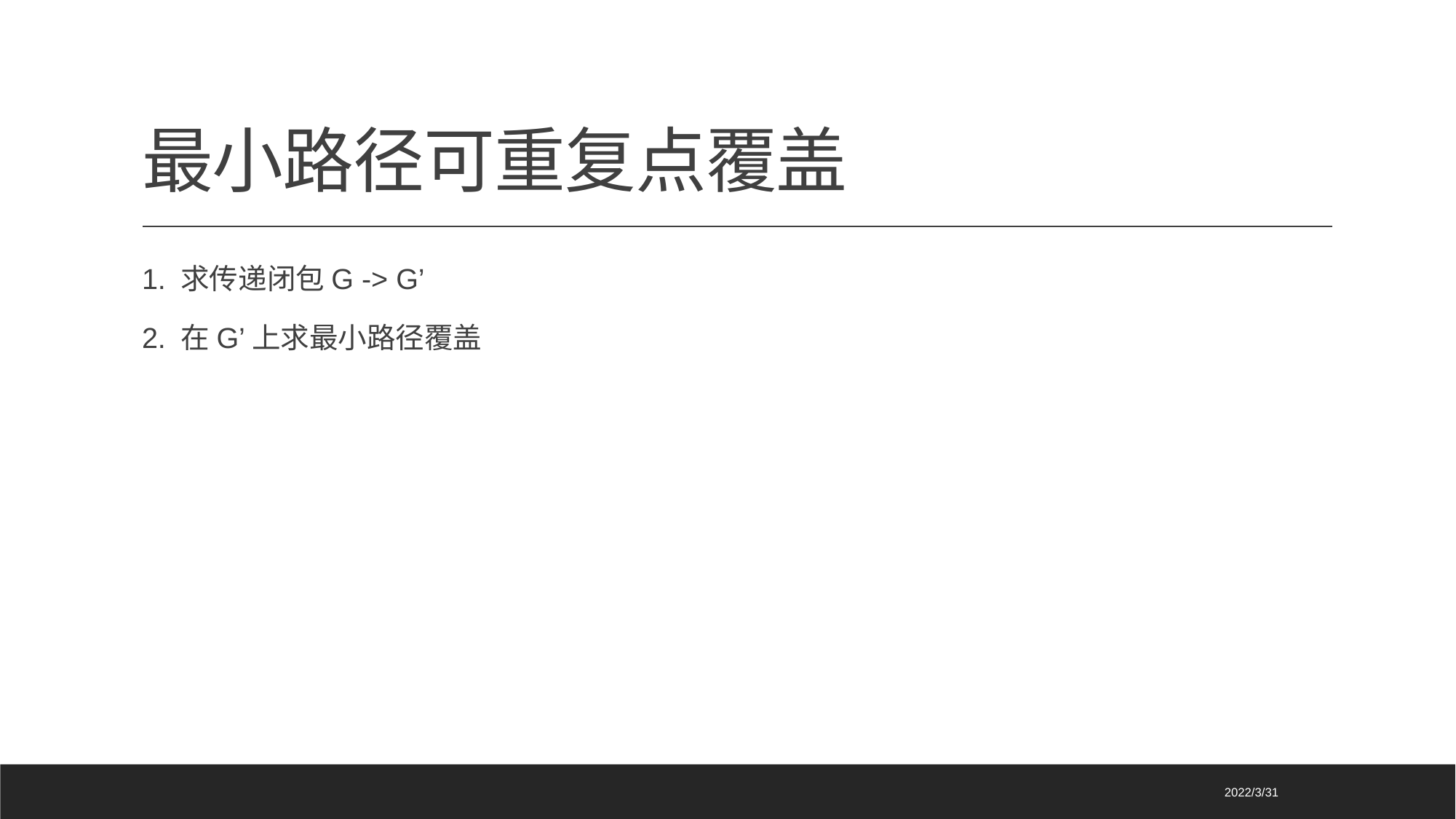

# 最小路径可重复点覆盖
1. 求传递闭包G -> G’
2. 在G’上求最小路径覆盖

2022/3/31